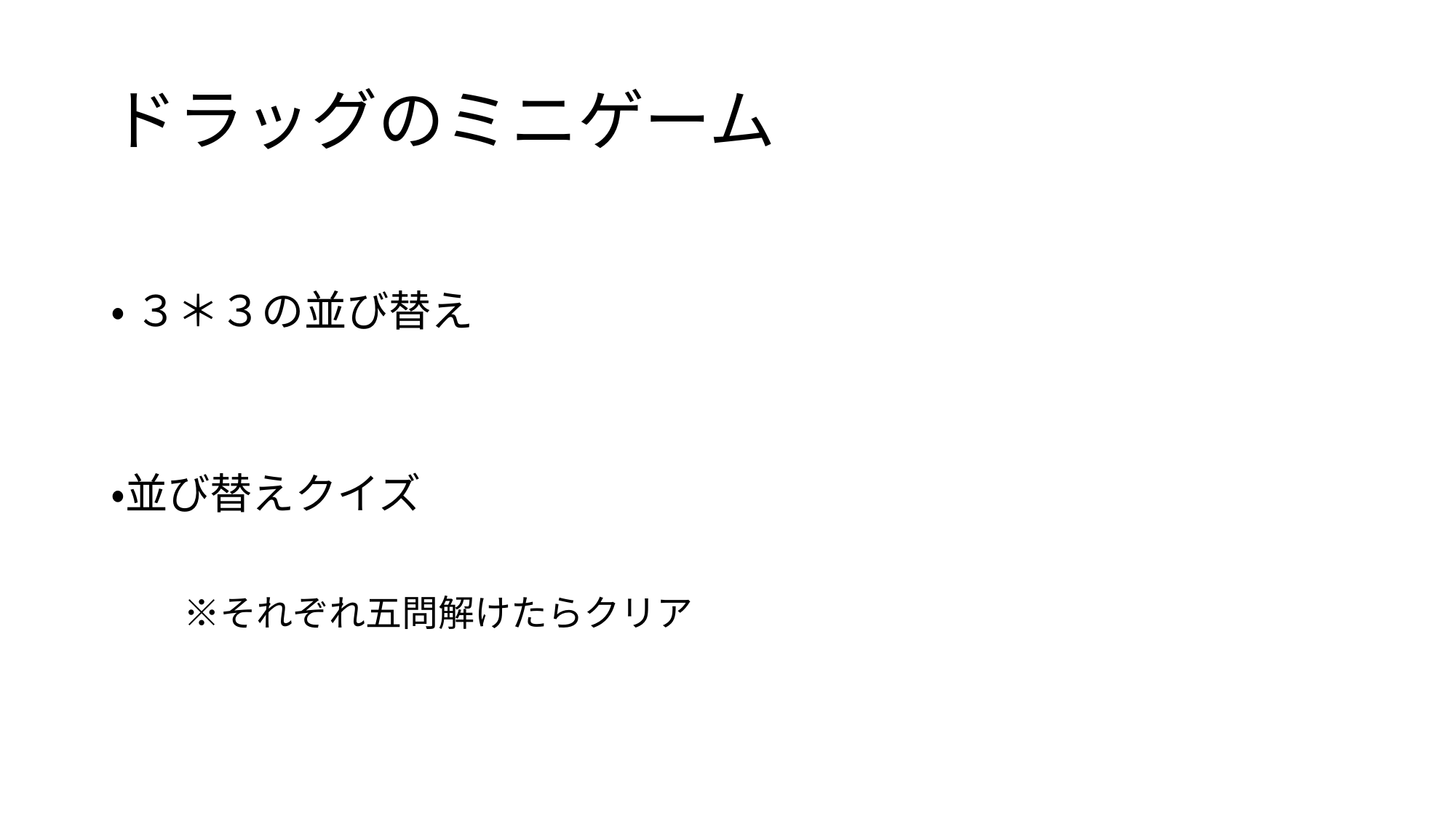

# ドラッグのミニゲーム

・ ３＊３の並び替え

・並び替えクイズ

　　※それぞれ五問解けたらクリア